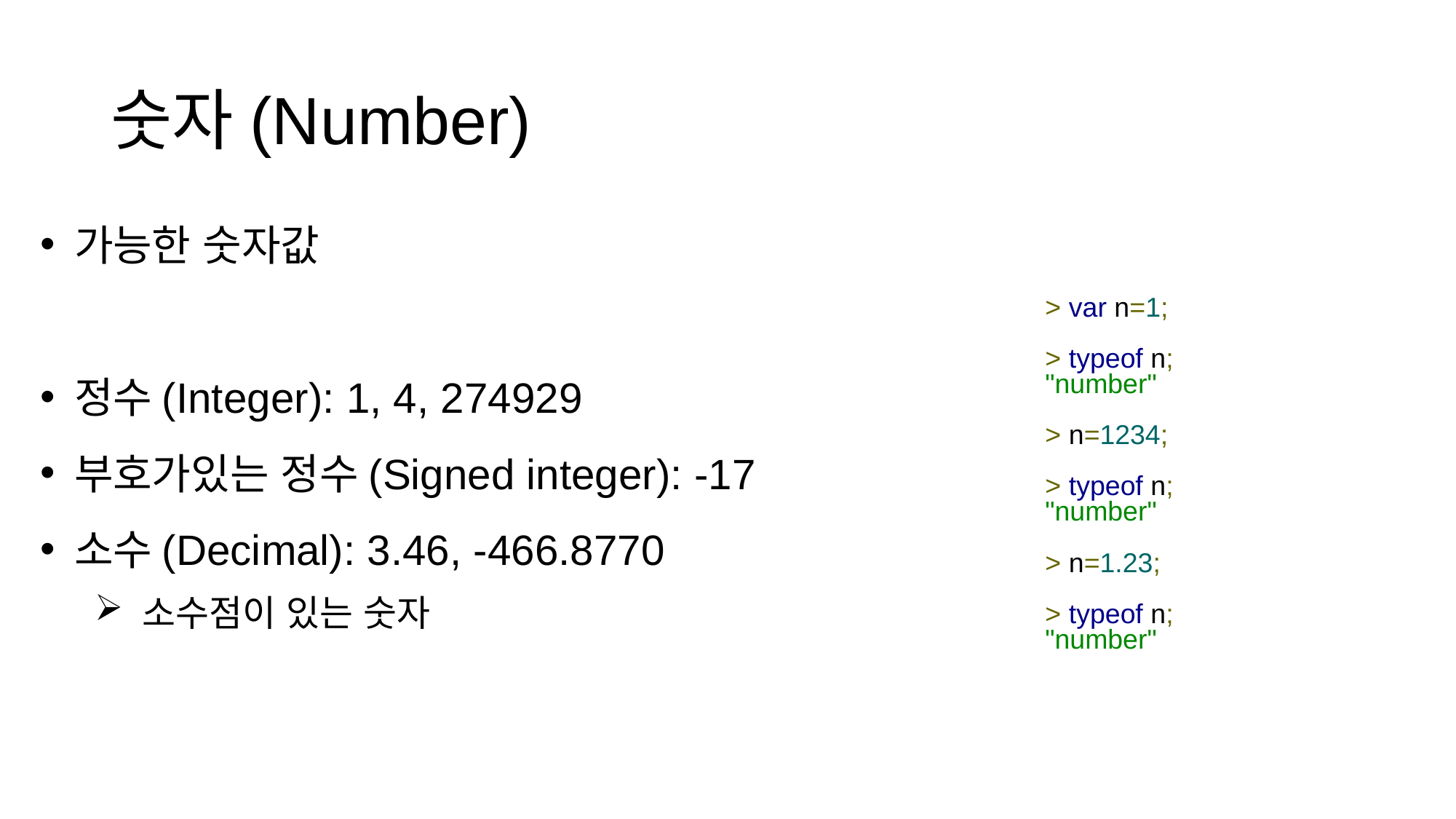

# 숫자(Number)
가능한 숫자값

정수(Integer): 1, 4, 274929
부호가있는 정수(Signed integer): -17
소수(Decimal): 3.46, -466.8770
 소수점이 있는 숫자
> var n=1;

> typeof n;
"number"

> n=1234;

> typeof n;
"number"

> n=1.23;

> typeof n;
"number"